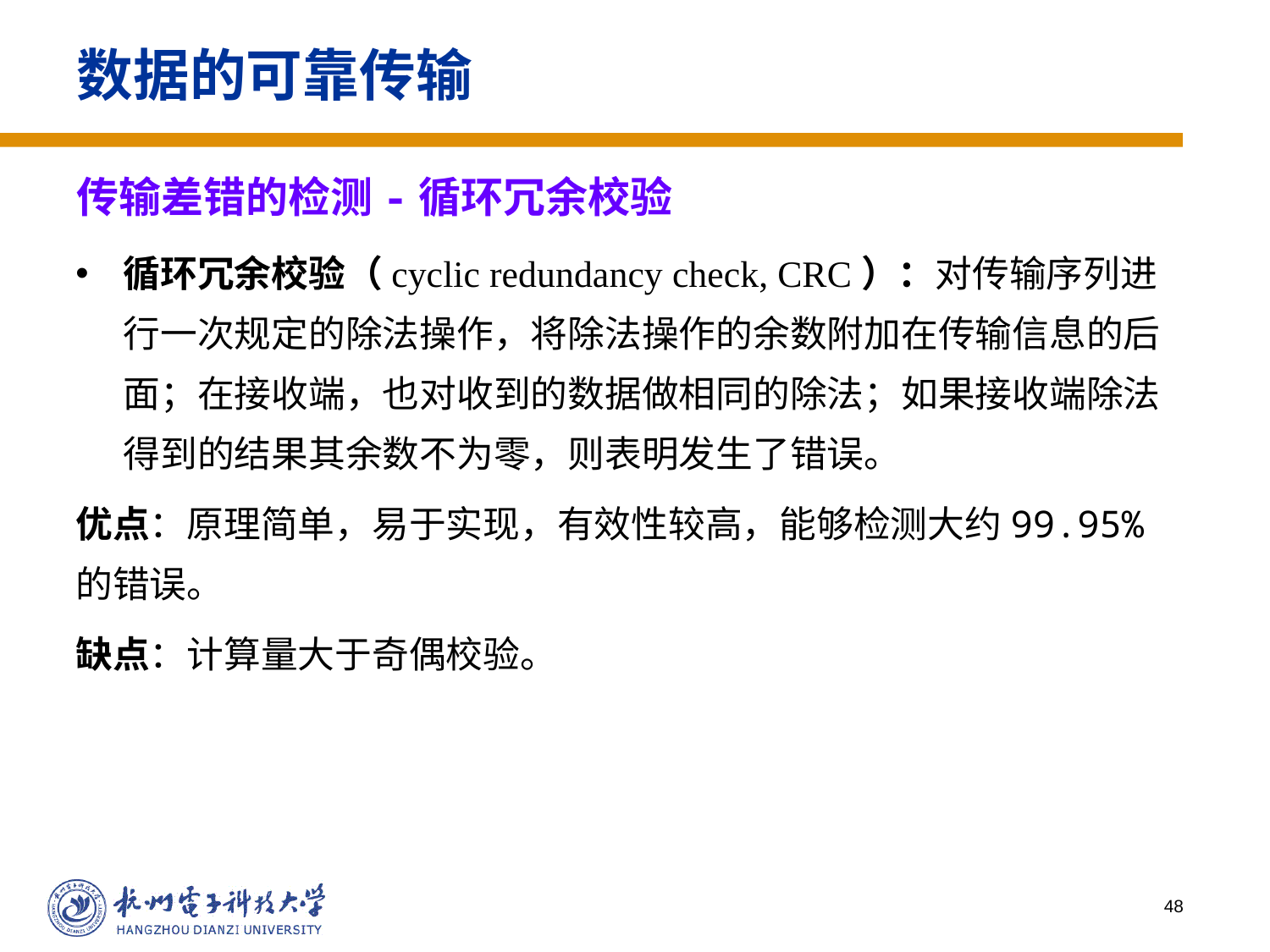

# 数据的可靠传输
 传输差错的检测-循环冗余校验
循环冗余校验（cyclic redundancy check, CRC）：对传输序列进行一次规定的除法操作，将除法操作的余数附加在传输信息的后面；在接收端，也对收到的数据做相同的除法；如果接收端除法得到的结果其余数不为零，则表明发生了错误。
优点：原理简单，易于实现，有效性较高，能够检测大约99.95%的错误。
缺点：计算量大于奇偶校验。

48